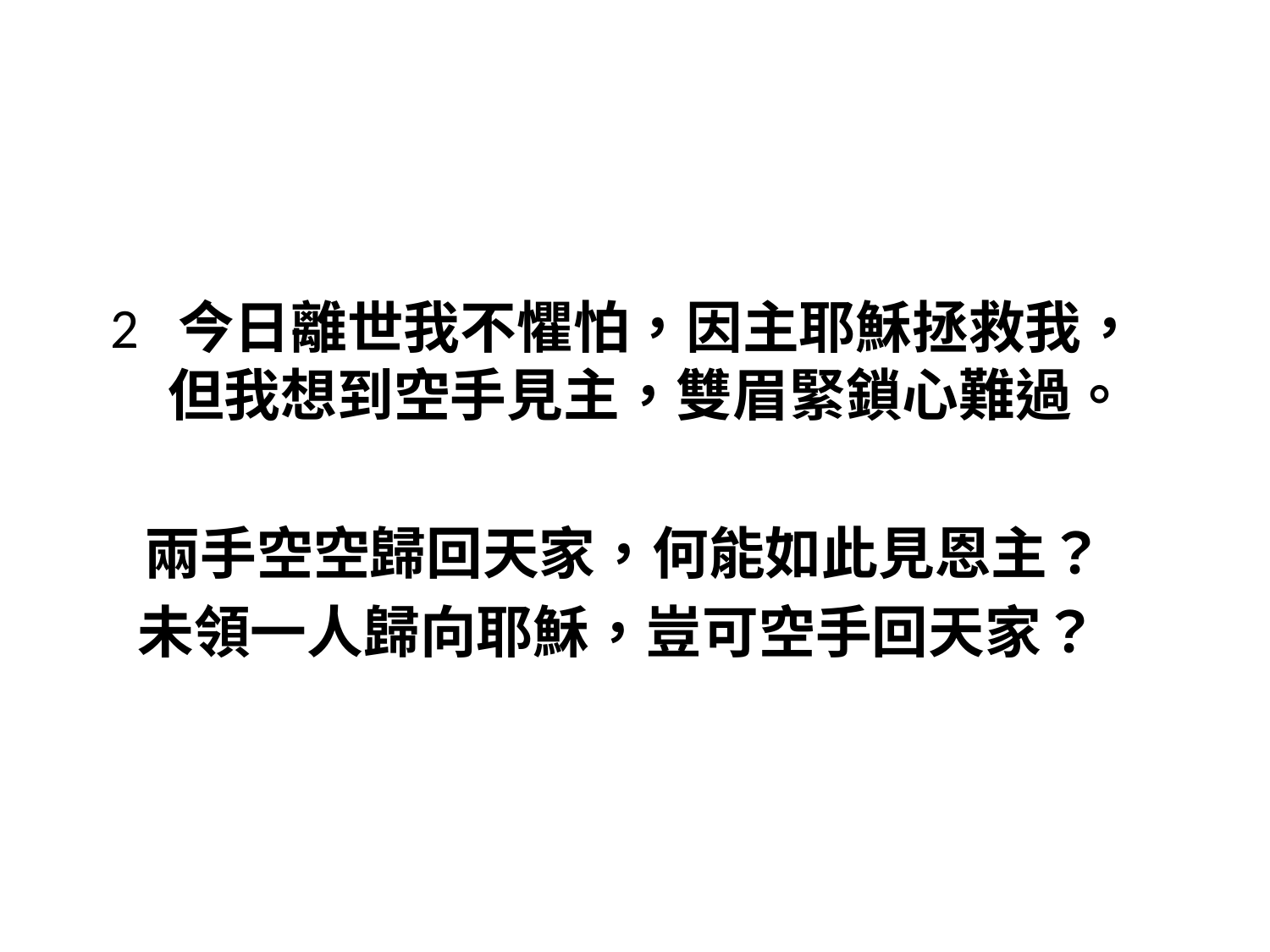

#
2  今日離世我不懼怕，因主耶穌拯救我，
但我想到空手見主，雙眉緊鎖心難過。

兩手空空歸回天家，何能如此見恩主？
未領一人歸向耶穌，豈可空手回天家？